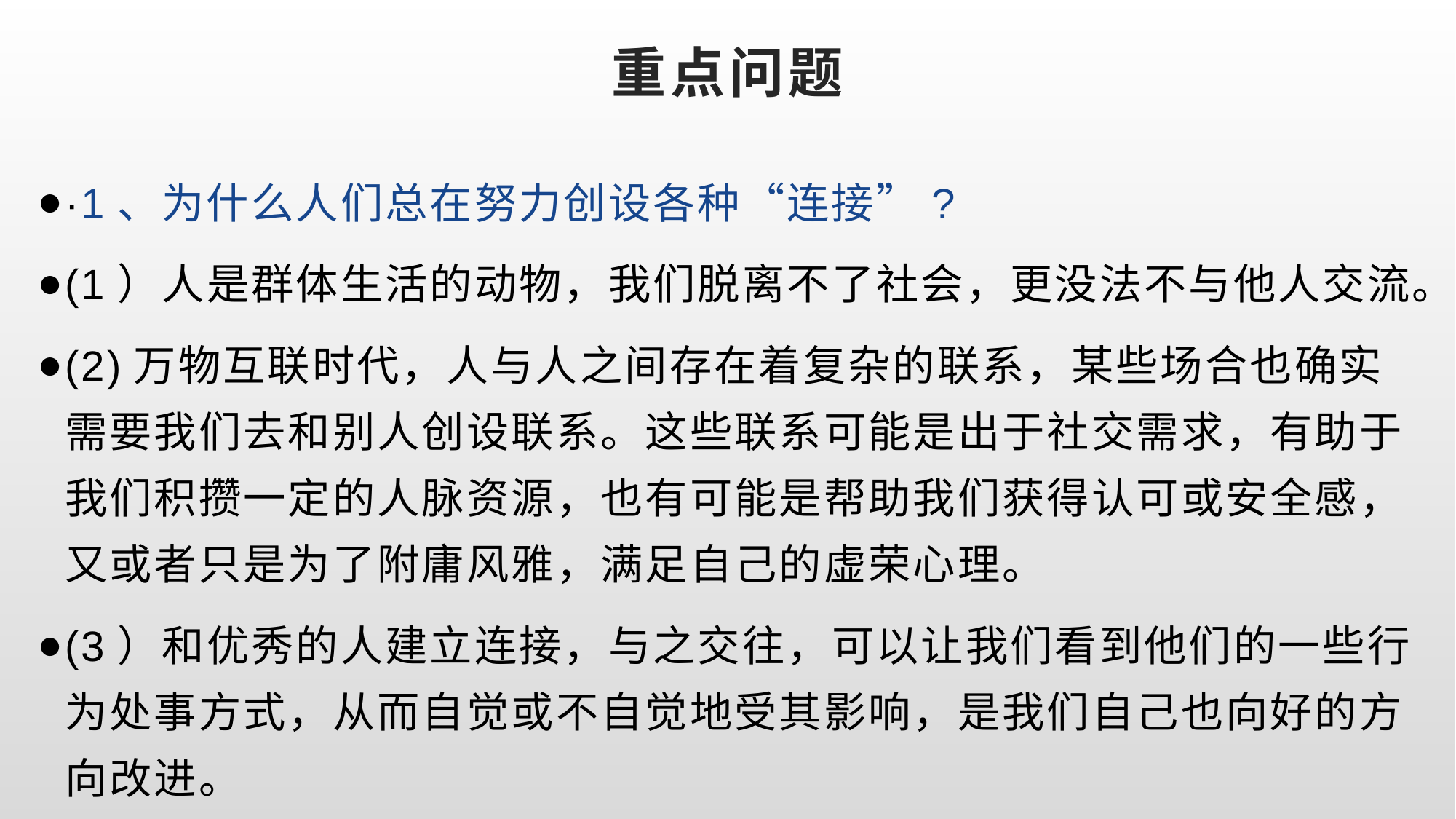

# 重点问题
·1、为什么人们总在努力创设各种“连接”?
(1）人是群体生活的动物，我们脱离不了社会，更没法不与他人交流。
(2)万物互联时代，人与人之间存在着复杂的联系，某些场合也确实需要我们去和别人创设联系。这些联系可能是出于社交需求，有助于我们积攒一定的人脉资源，也有可能是帮助我们获得认可或安全感，又或者只是为了附庸风雅，满足自己的虚荣心理。
(3）和优秀的人建立连接，与之交往，可以让我们看到他们的一些行为处事方式，从而自觉或不自觉地受其影响，是我们自己也向好的方向改进。